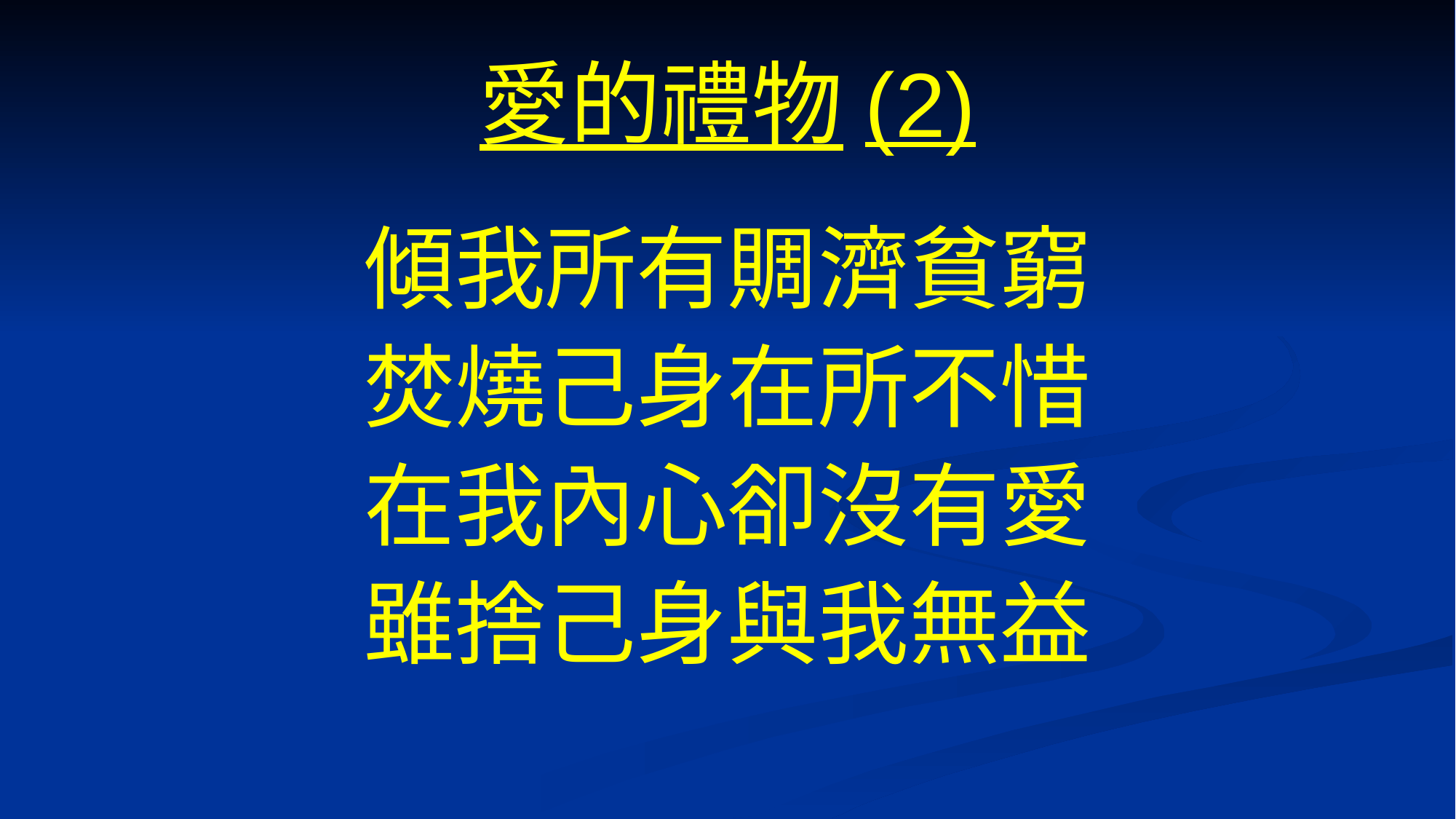

# 愛的禮物(2)
傾我所有賙濟貧窮
焚燒己身在所不惜
在我內心卻沒有愛
雖捨己身與我無益